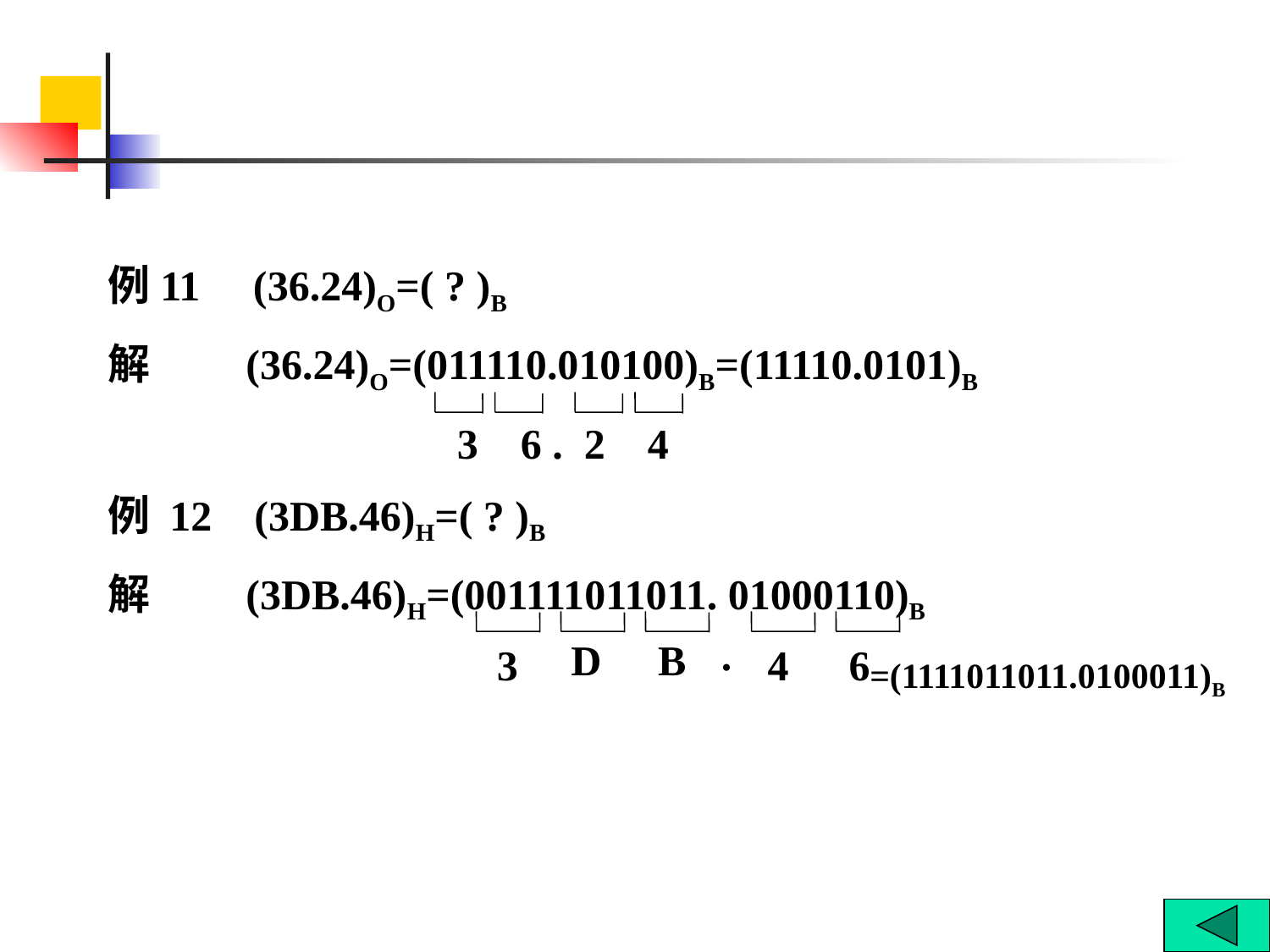

例11     (36.24)O=( ? )B
解         (36.24)O=(011110.010100)B=(11110.0101)B
                                 3    6 .  2    4
例 12    (3DB.46)H=( ? )B
解         (3DB.46)H=(001111011011. 01000110)B
                                                                        =(1111011011.0100011)B

.
B
D
3
4
6